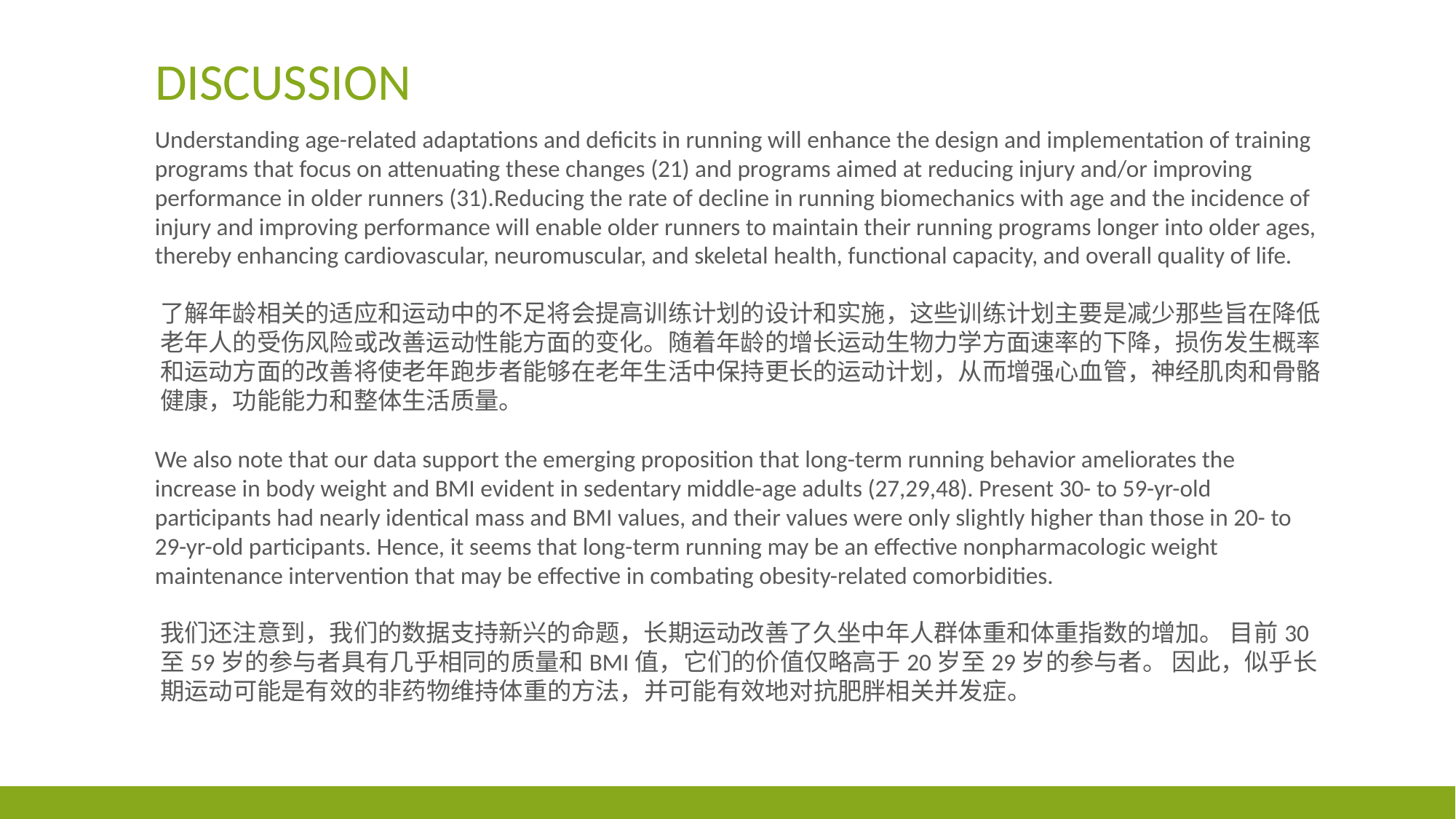

# DISCUSSION
Understanding age-related adaptations and deficits in running will enhance the design and implementation of training programs that focus on attenuating these changes (21) and programs aimed at reducing injury and/or improving performance in older runners (31).Reducing the rate of decline in running biomechanics with age and the incidence of injury and improving performance will enable older runners to maintain their running programs longer into older ages, thereby enhancing cardiovascular, neuromuscular, and skeletal health, functional capacity, and overall quality of life.

了解年龄相关的适应和运动中的不足将会提高训练计划的设计和实施，这些训练计划主要是减少那些旨在降低老年人的受伤风险或改善运动性能方面的变化。随着年龄的增长运动生物力学方面速率的下降，损伤发生概率和运动方面的改善将使老年跑步者能够在老年生活中保持更长的运动计划，从而增强心血管，神经肌肉和骨骼健康，功能能力和整体生活质量。

We also note that our data support the emerging proposition that long-term running behavior ameliorates the increase in body weight and BMI evident in sedentary middle-age adults (27,29,48). Present 30- to 59-yr-old participants had nearly identical mass and BMI values, and their values were only slightly higher than those in 20- to 29-yr-old participants. Hence, it seems that long-term running may be an effective nonpharmacologic weight maintenance intervention that may be effective in combating obesity-related comorbidities.

我们还注意到，我们的数据支持新兴的命题，长期运动改善了久坐中年人群体重和体重指数的增加。 目前30至59岁的参与者具有几乎相同的质量和BMI值，它们的价值仅略高于20岁至29岁的参与者。 因此，似乎长期运动可能是有效的非药物维持体重的方法，并可能有效地对抗肥胖相关并发症。